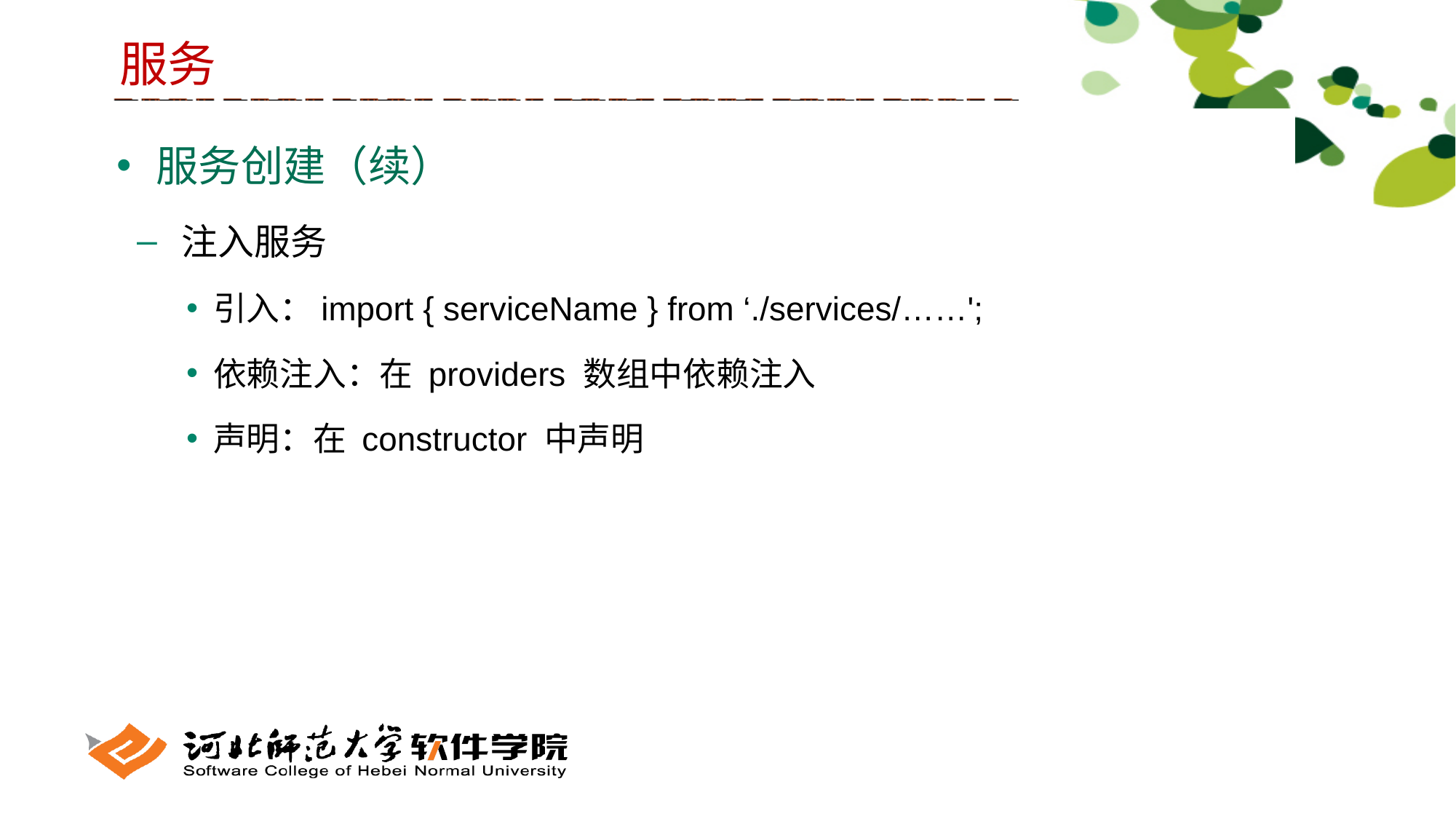

服务
 服务创建（续）
 注入服务
 引入：import { serviceName } from ‘./services/……';
 依赖注入：在 providers 数组中依赖注入
 声明：在 constructor 中声明